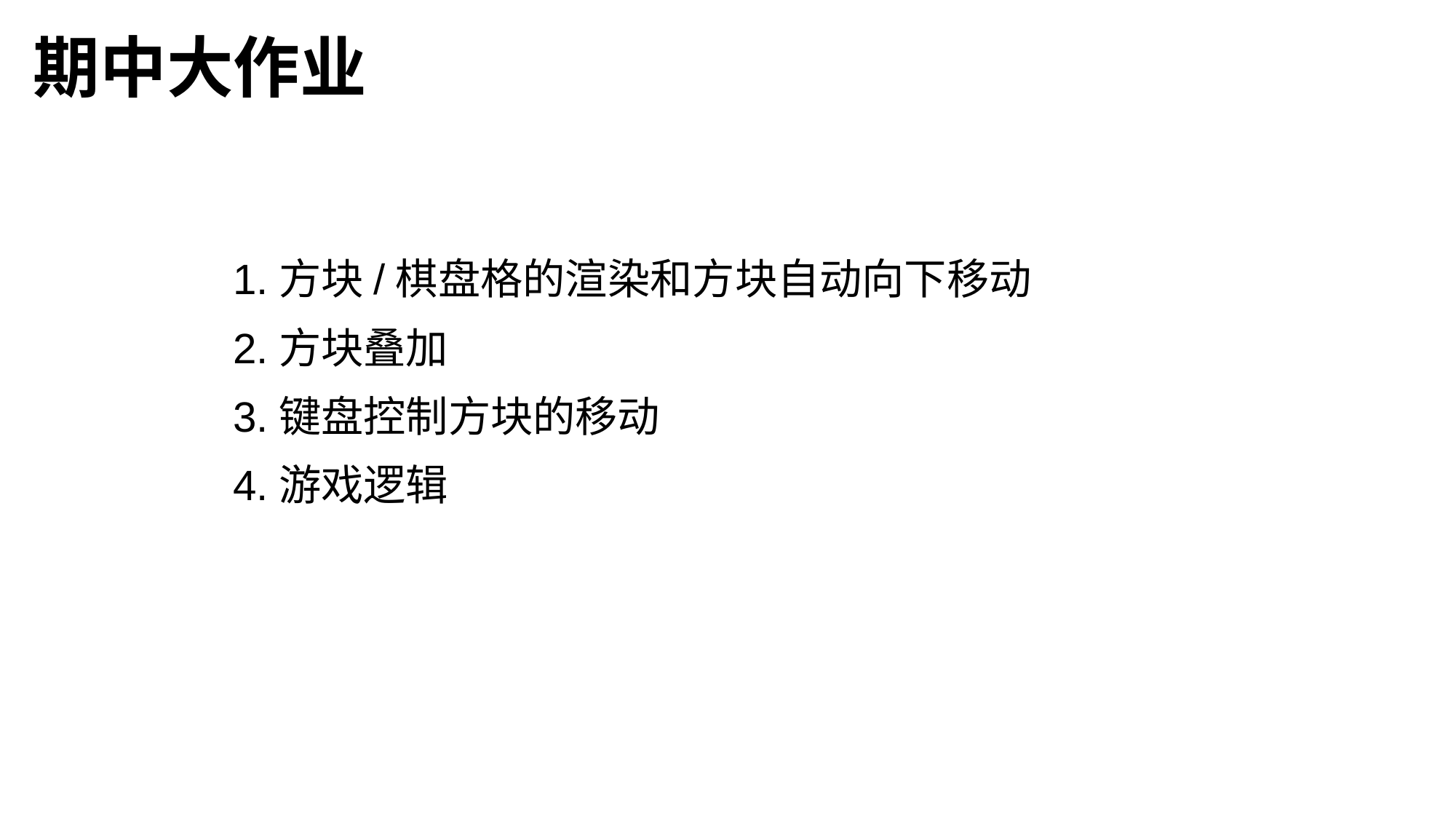

期中大作业

方块/棋盘格的渲染和方块自动向下移动
方块叠加
键盘控制方块的移动
游戏逻辑